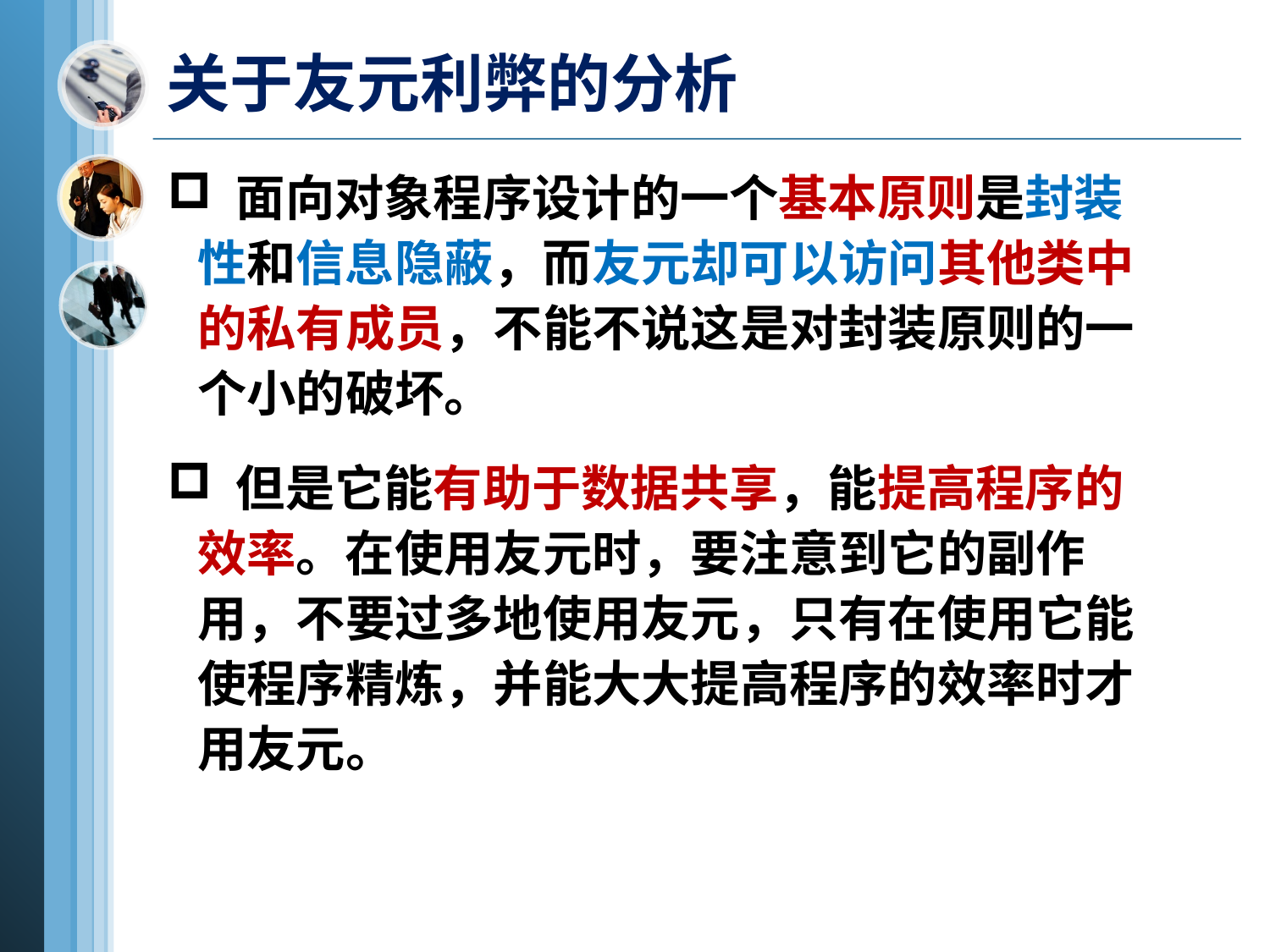

# 关于友元利弊的分析
 面向对象程序设计的一个基本原则是封装性和信息隐蔽，而友元却可以访问其他类中的私有成员，不能不说这是对封装原则的一个小的破坏。
 但是它能有助于数据共享，能提高程序的效率。在使用友元时，要注意到它的副作用，不要过多地使用友元，只有在使用它能使程序精炼，并能大大提高程序的效率时才用友元。